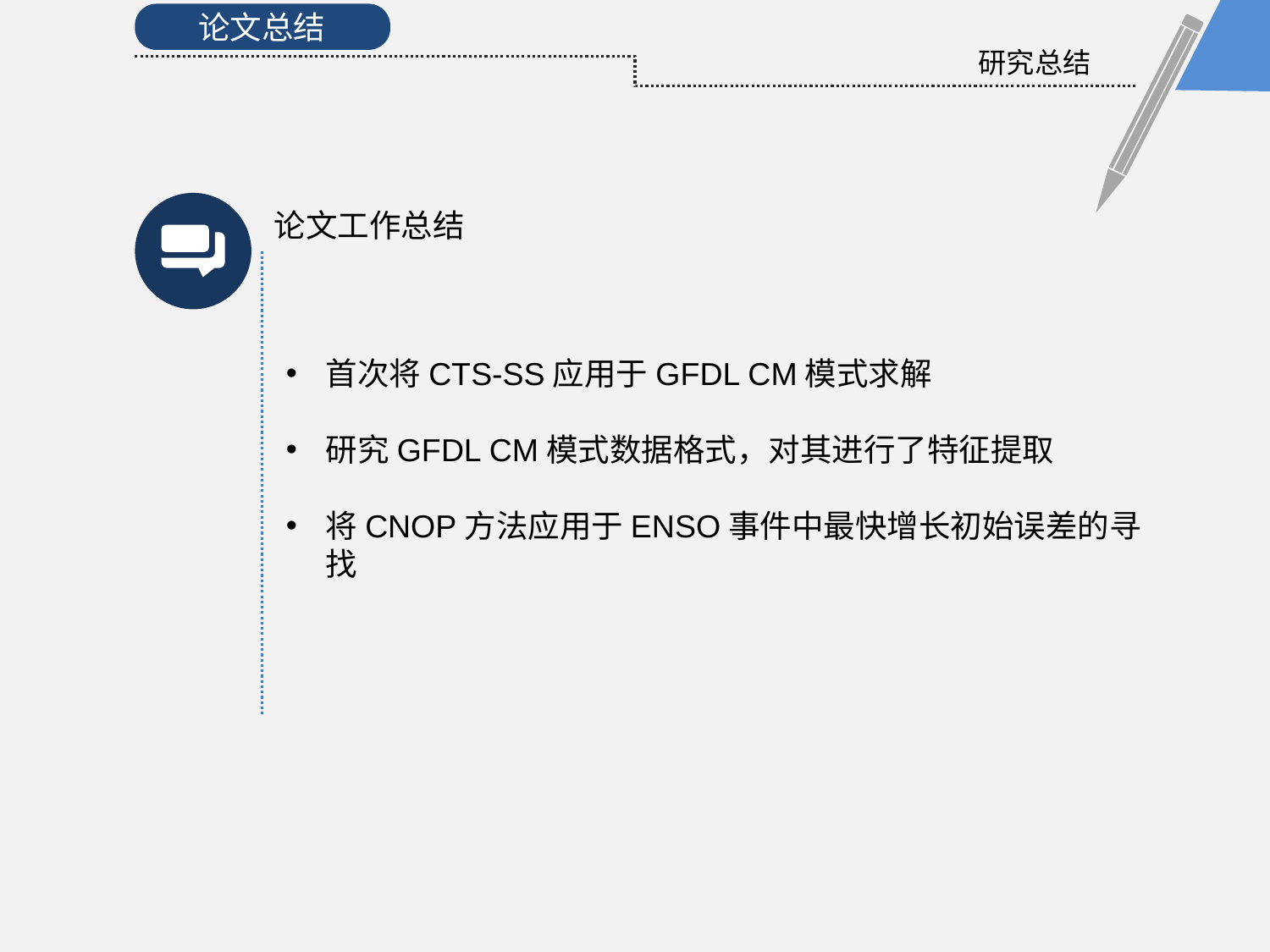

论文总结

研究总结

论文工作总结

首次将CTS-SS应用于GFDL CM模式求解

研究GFDL CM模式数据格式，对其进行了特征提取

将CNOP方法应用于ENSO事件中最快增长初始误差的寻找